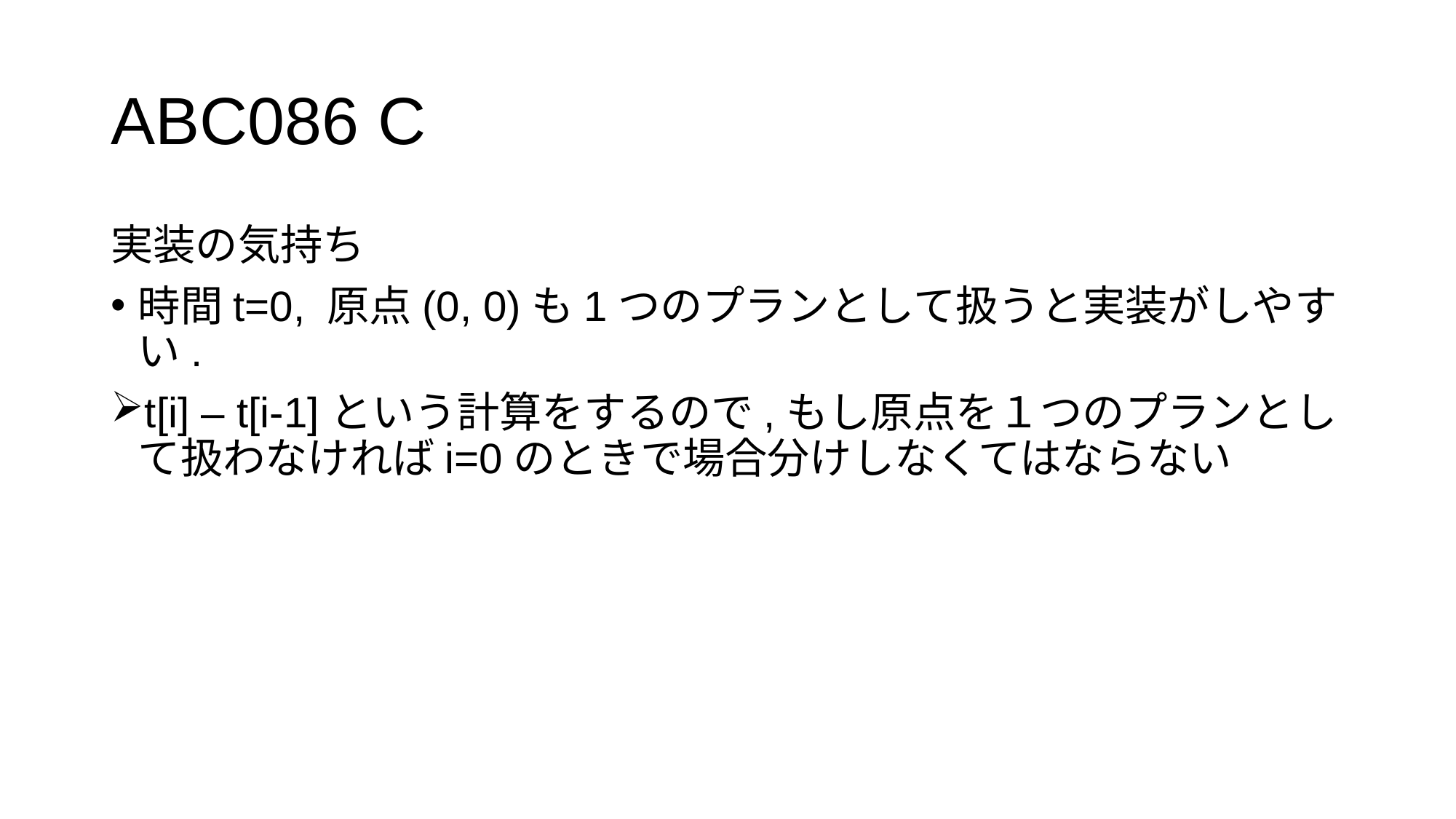

# ABC086 C
実装の気持ち
時間t=0, 原点(0, 0)も1つのプランとして扱うと実装がしやすい.
t[i] – t[i-1]という計算をするので,もし原点を１つのプランとして扱わなければi=0のときで場合分けしなくてはならない